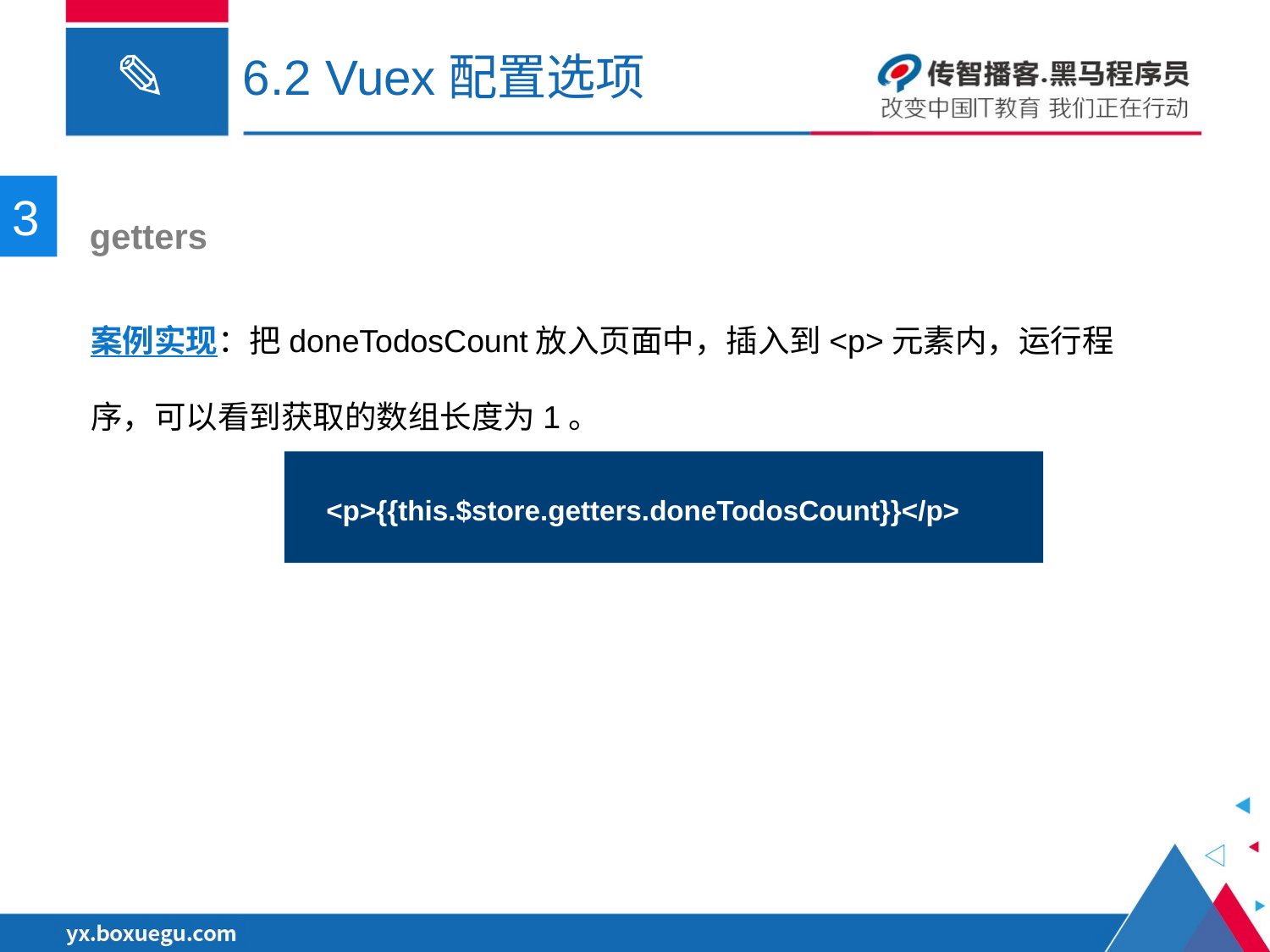

# 6.2 Vuex配置选项

3
  getters
案例实现：把doneTodosCount放入页面中，插入到<p>元素内，运行程序，可以看到获取的数组长度为1。

<p>{{this.$store.getters.doneTodosCount}}</p>